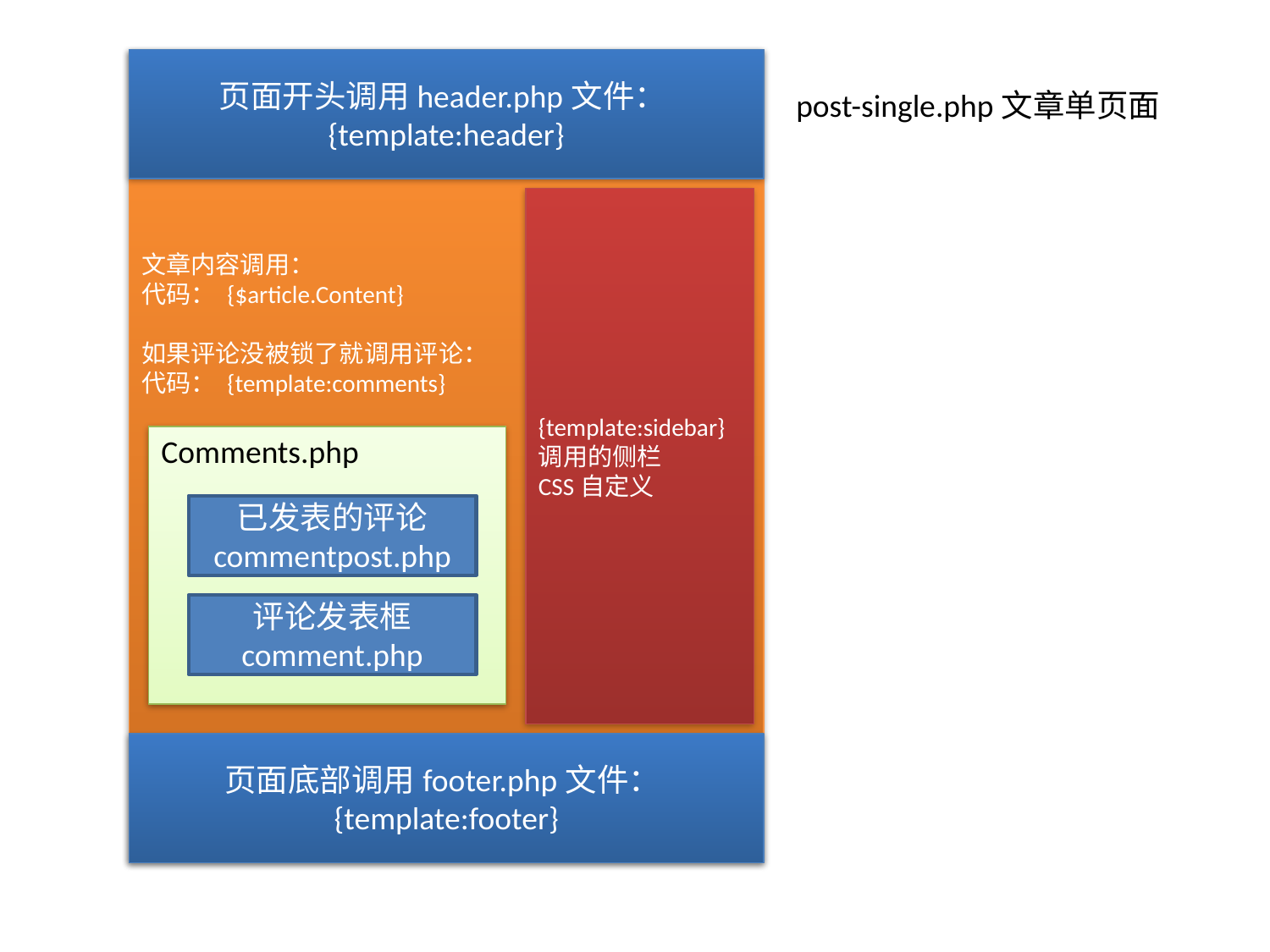

文章内容调用：
代码： {$article.Content}

如果评论没被锁了就调用评论：
代码： {template:comments}

页面开头调用header.php文件：{template:header}
post-single.php文章单页面

{template:sidebar}调用的侧栏
CSS自定义
Comments.php

已发表的评论
commentpost.php
评论发表框
comment.php
页面底部调用footer.php文件：{template:footer}